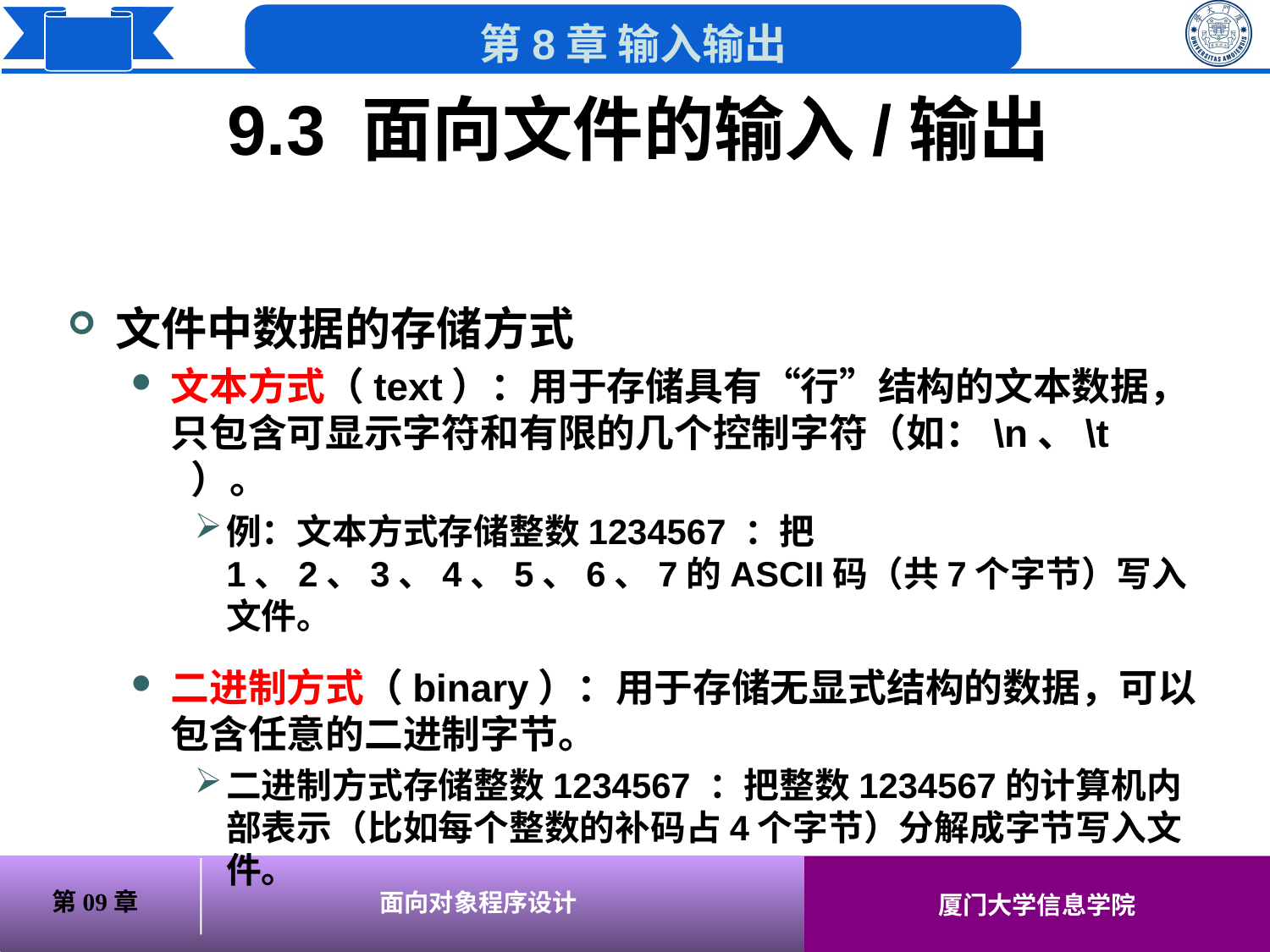

9.3 面向文件的输入/输出
文件中数据的存储方式
文本方式（text）：用于存储具有“行”结构的文本数据，只包含可显示字符和有限的几个控制字符（如：\n、\t ）。
例：文本方式存储整数1234567 ：把1、2、3、4、5、6、7的ASCII码（共7个字节）写入文件。

二进制方式（binary）：用于存储无显式结构的数据，可以包含任意的二进制字节。
二进制方式存储整数1234567 ：把整数1234567的计算机内部表示（比如每个整数的补码占4个字节）分解成字节写入文件。
38